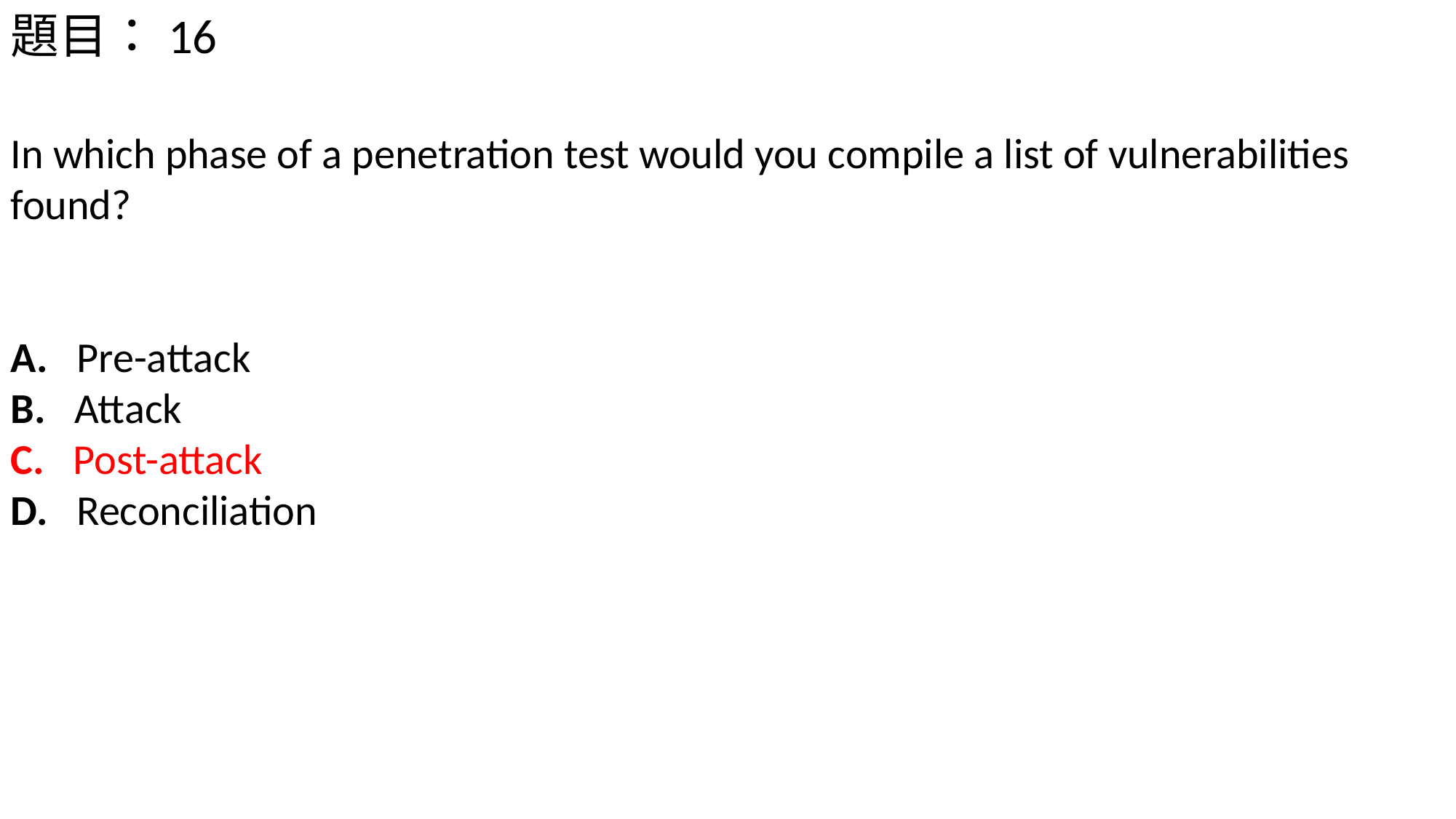

題目：16
In which phase of a penetration test would you compile a list of vulnerabilities found?

A.   Pre-attack
B.   Attack
C.   Post-attack
D.   Reconciliation